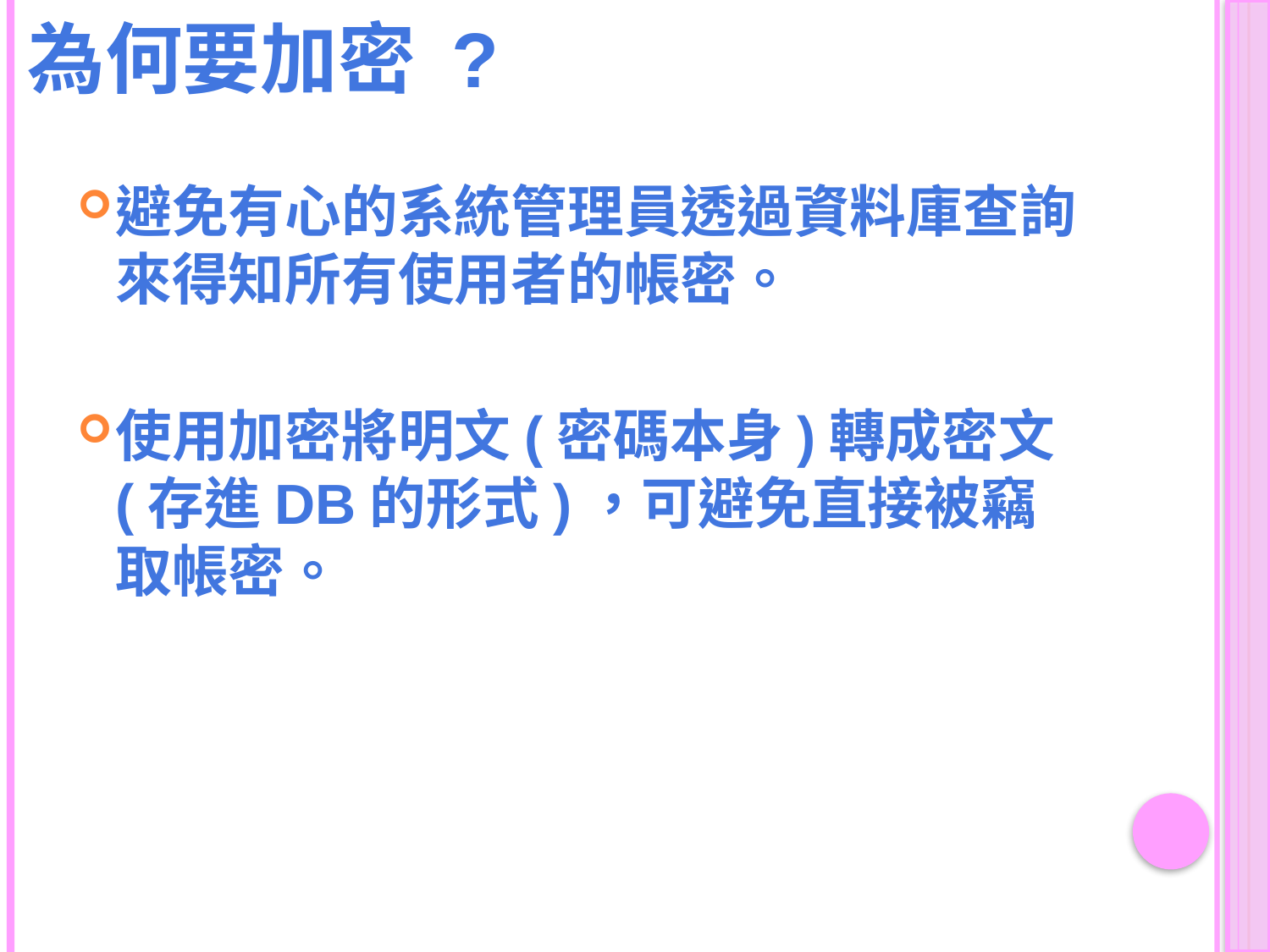

# 為何要加密 ?
避免有心的系統管理員透過資料庫查詢來得知所有使用者的帳密。

使用加密將明文(密碼本身)轉成密文(存進DB的形式)，可避免直接被竊取帳密。